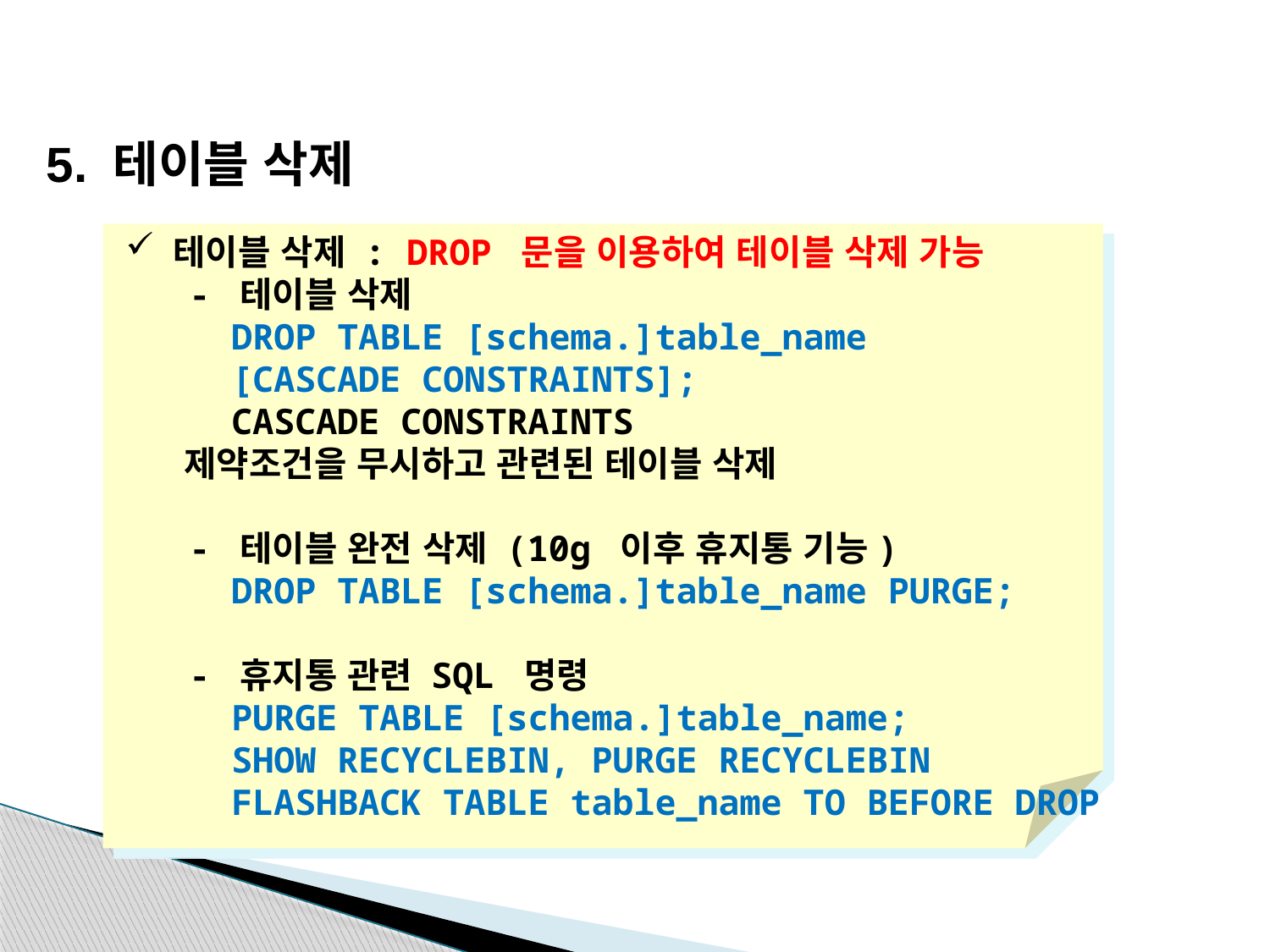

5. 테이블 삭제
테이블 삭제 : DROP 문을 이용하여 테이블 삭제 가능
   - 테이블 삭제
     DROP TABLE [schema.]table_name
     [CASCADE CONSTRAINTS];
     CASCADE CONSTRAINTS
     제약조건을 무시하고 관련된 테이블 삭제

   - 테이블 완전 삭제 (10g 이후 휴지통 기능)
     DROP TABLE [schema.]table_name PURGE;

   - 휴지통 관련 SQL 명령
     PURGE TABLE [schema.]table_name;
     SHOW RECYCLEBIN, PURGE RECYCLEBIN
     FLASHBACK TABLE table_name TO BEFORE DROP